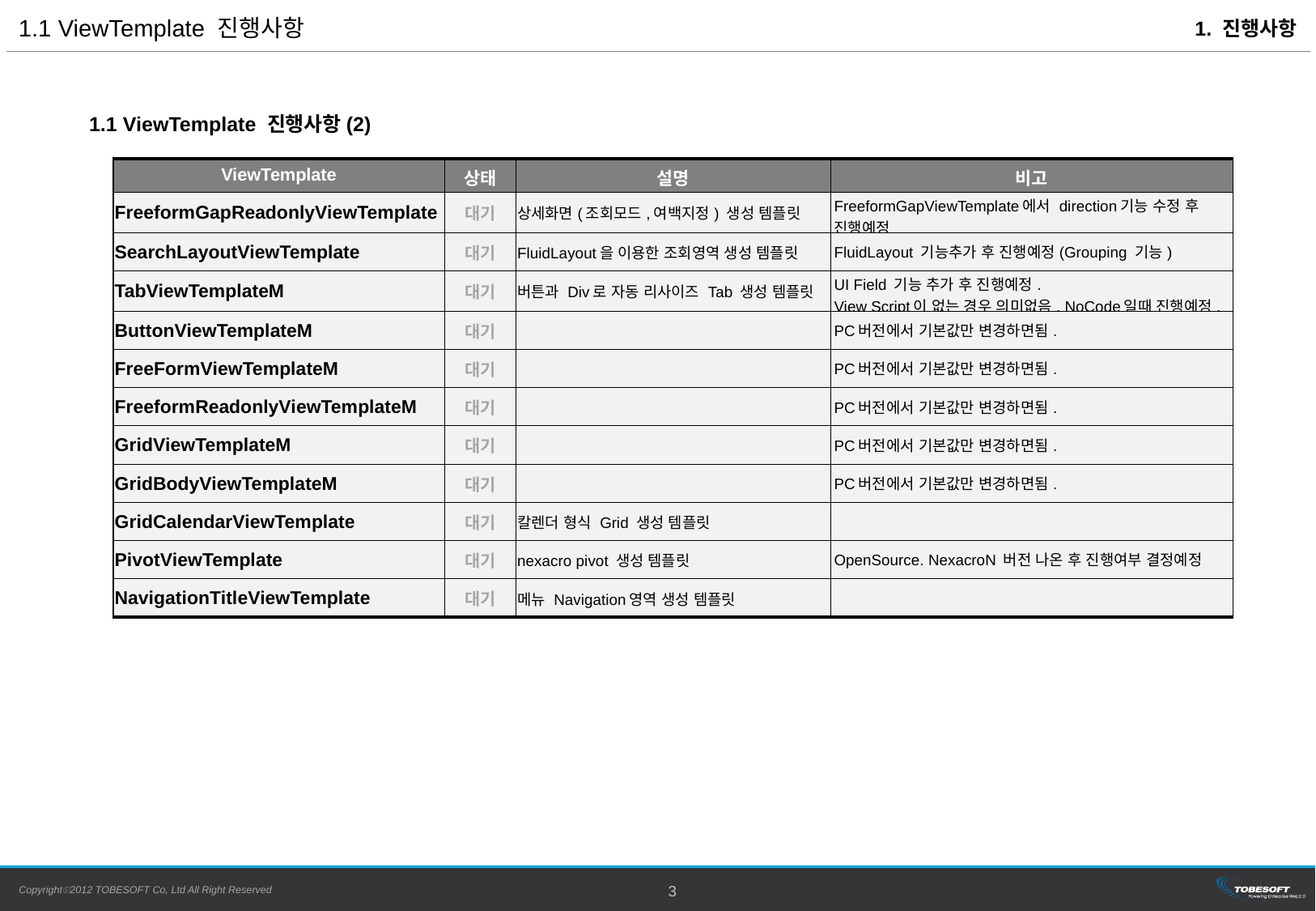

1.1 ViewTemplate 진행사항
1. 진행사항
1.1 ViewTemplate 진행사항(2)
| ViewTemplate | 상태 | 설명 | 비고 |
| --- | --- | --- | --- |
| FreeformGapReadonlyViewTemplate | 대기 | 상세화면(조회모드,여백지정) 생성 템플릿 | FreeformGapViewTemplate에서 direction기능 수정 후 진행예정 |
| SearchLayoutViewTemplate | 대기 | FluidLayout을 이용한 조회영역 생성 템플릿 | FluidLayout 기능추가 후 진행예정(Grouping 기능) |
| TabViewTemplateM | 대기 | 버튼과 Div로 자동 리사이즈 Tab 생성 템플릿 | UI Field 기능 추가 후 진행예정. View Script이 없는 경우 의미없음. NoCode일때 진행예정. |
| ButtonViewTemplateM | 대기 |  | PC버전에서 기본값만 변경하면됨. |
| FreeFormViewTemplateM | 대기 |  | PC버전에서 기본값만 변경하면됨. |
| FreeformReadonlyViewTemplateM | 대기 |  | PC버전에서 기본값만 변경하면됨. |
| GridViewTemplateM | 대기 |  | PC버전에서 기본값만 변경하면됨. |
| GridBodyViewTemplateM | 대기 |  | PC버전에서 기본값만 변경하면됨. |
| GridCalendarViewTemplate | 대기 | 칼렌더 형식 Grid 생성 템플릿 |  |
| PivotViewTemplate | 대기 | nexacro pivot 생성 템플릿 | OpenSource. NexacroN 버전 나온 후 진행여부 결정예정 |
| NavigationTitleViewTemplate | 대기 | 메뉴 Navigation영역 생성 템플릿 |  |